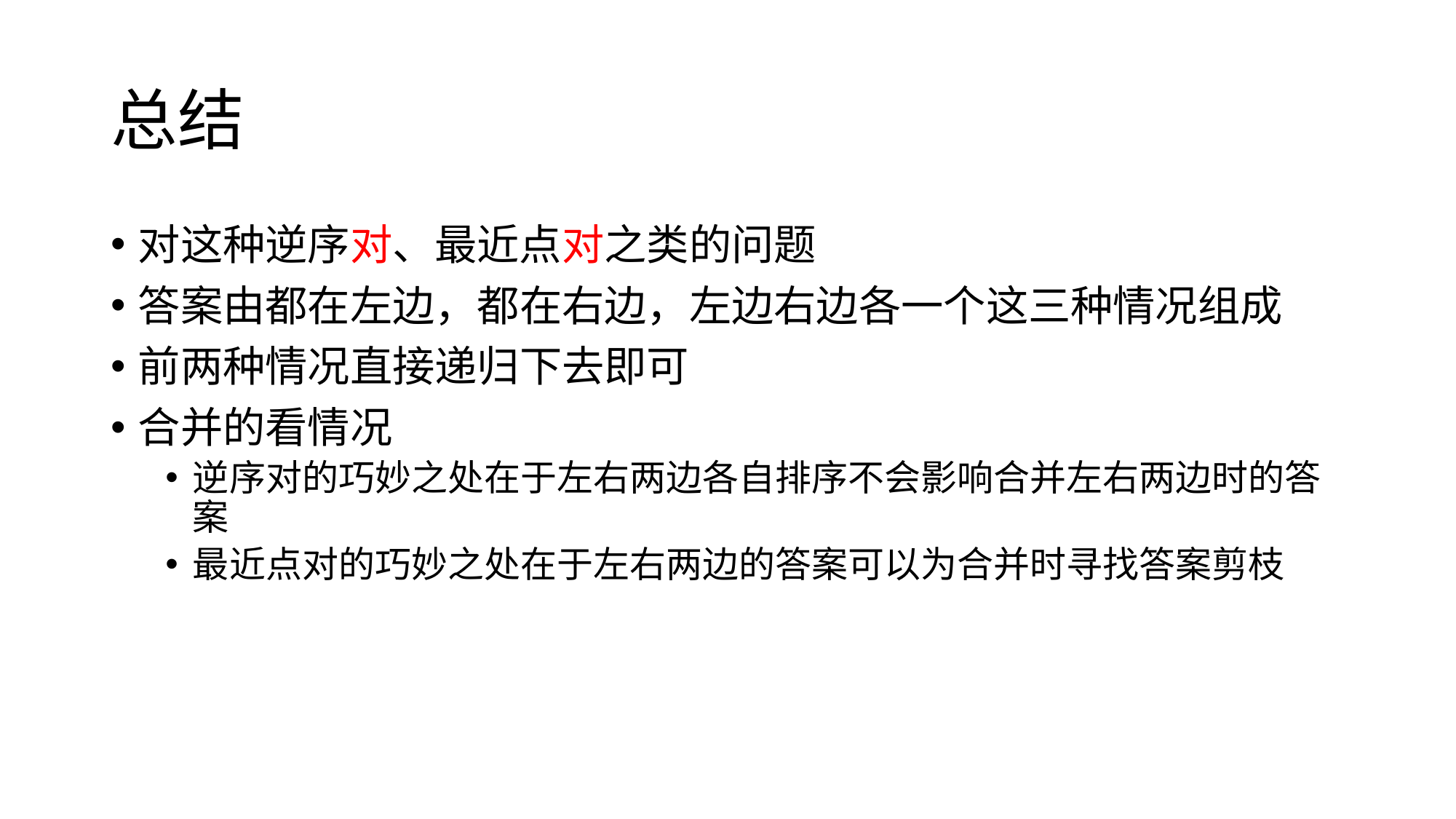

# 总结
对这种逆序对、最近点对之类的问题
答案由都在左边，都在右边，左边右边各一个这三种情况组成
前两种情况直接递归下去即可
合并的看情况
逆序对的巧妙之处在于左右两边各自排序不会影响合并左右两边时的答案
最近点对的巧妙之处在于左右两边的答案可以为合并时寻找答案剪枝